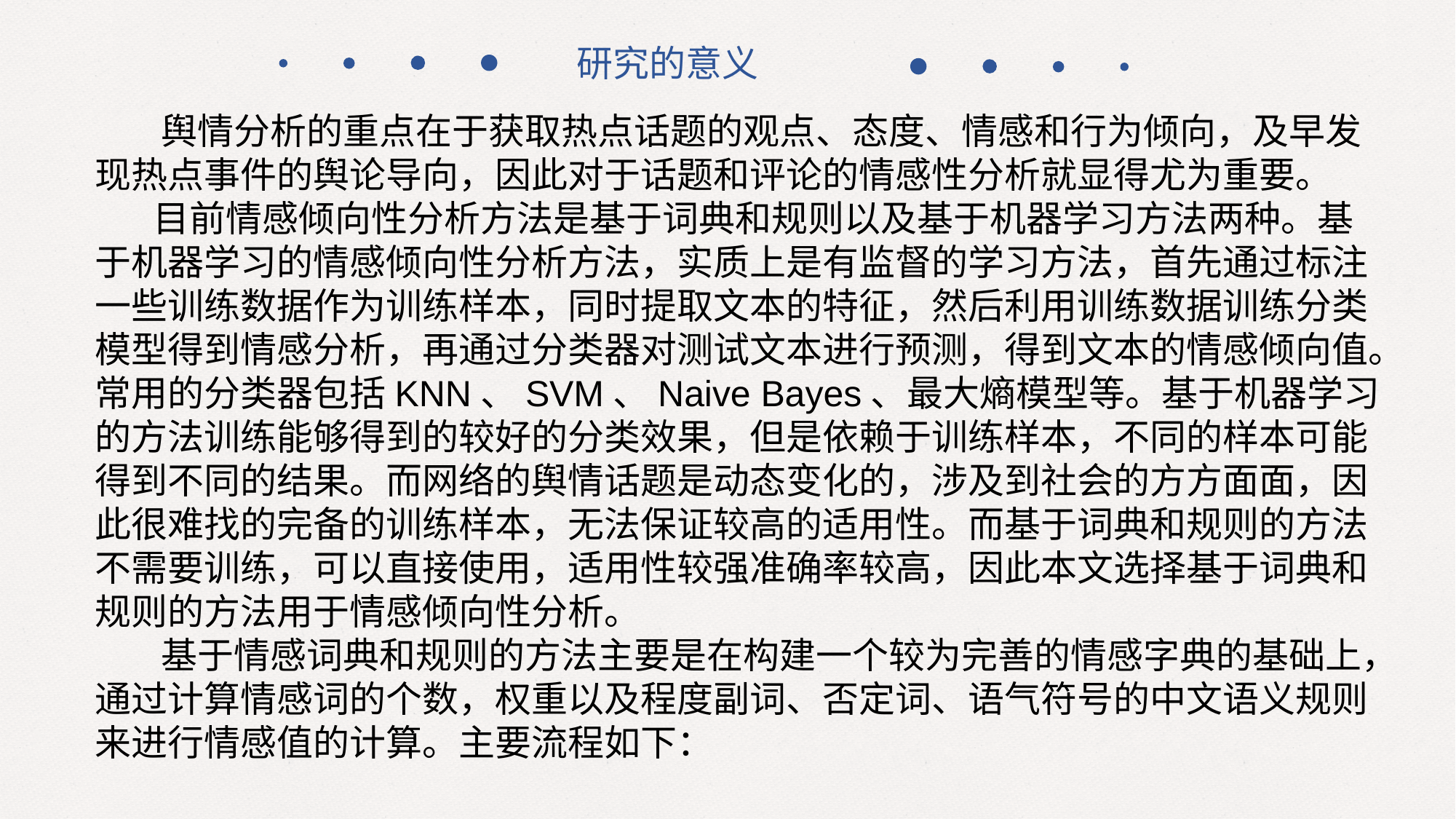

研究的意义

       舆情分析的重点在于获取热点话题的观点、态度、情感和行为倾向，及早发现热点事件的舆论导向，因此对于话题和评论的情感性分析就显得尤为重要。
      目前情感倾向性分析方法是基于词典和规则以及基于机器学习方法两种。基于机器学习的情感倾向性分析方法，实质上是有监督的学习方法，首先通过标注一些训练数据作为训练样本，同时提取文本的特征，然后利用训练数据训练分类模型得到情感分析，再通过分类器对测试文本进行预测，得到文本的情感倾向值。常用的分类器包括KNN、SVM、Naive Bayes、最大熵模型等。基于机器学习的方法训练能够得到的较好的分类效果，但是依赖于训练样本，不同的样本可能得到不同的结果。而网络的舆情话题是动态变化的，涉及到社会的方方面面，因此很难找的完备的训练样本，无法保证较高的适用性。而基于词典和规则的方法不需要训练，可以直接使用，适用性较强准确率较高，因此本文选择基于词典和规则的方法用于情感倾向性分析。
       基于情感词典和规则的方法主要是在构建一个较为完善的情感字典的基础上，通过计算情感词的个数，权重以及程度副词、否定词、语气符号的中文语义规则来进行情感值的计算。主要流程如下：